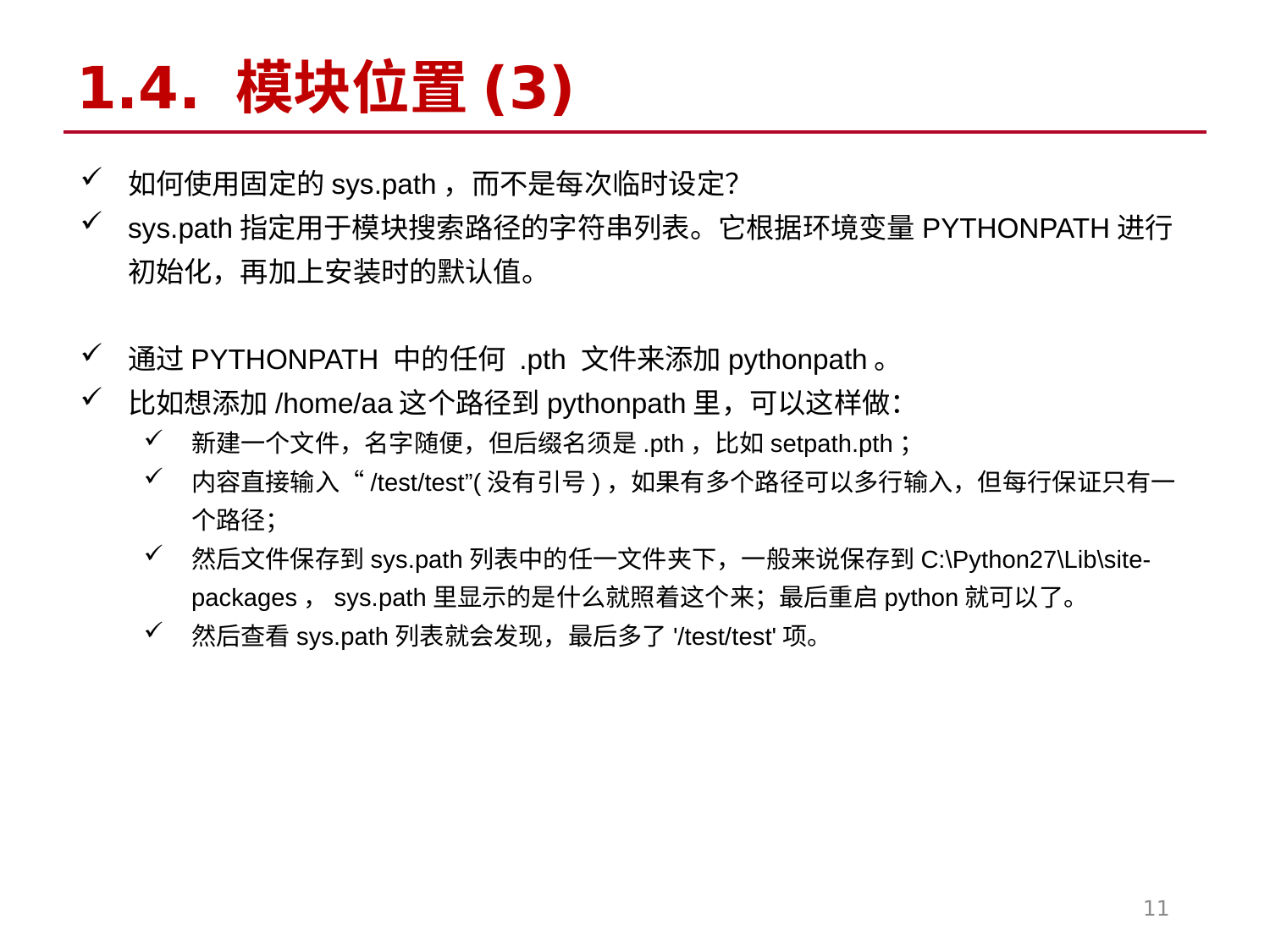

# 1.4. 模块位置(3)
如何使用固定的sys.path，而不是每次临时设定？
sys.path指定用于模块搜索路径的字符串列表。它根据环境变量PYTHONPATH进行初始化，再加上安装时的默认值。

通过PYTHONPATH 中的任何 .pth 文件来添加pythonpath。
比如想添加/home/aa这个路径到pythonpath里，可以这样做：
新建一个文件，名字随便，但后缀名须是.pth，比如setpath.pth；
内容直接输入“/test/test”(没有引号)，如果有多个路径可以多行输入，但每行保证只有一个路径；
然后文件保存到sys.path列表中的任一文件夹下，一般来说保存到C:\Python27\Lib\site-packages，sys.path里显示的是什么就照着这个来；最后重启python就可以了。
然后查看sys.path列表就会发现，最后多了'/test/test'项。
11